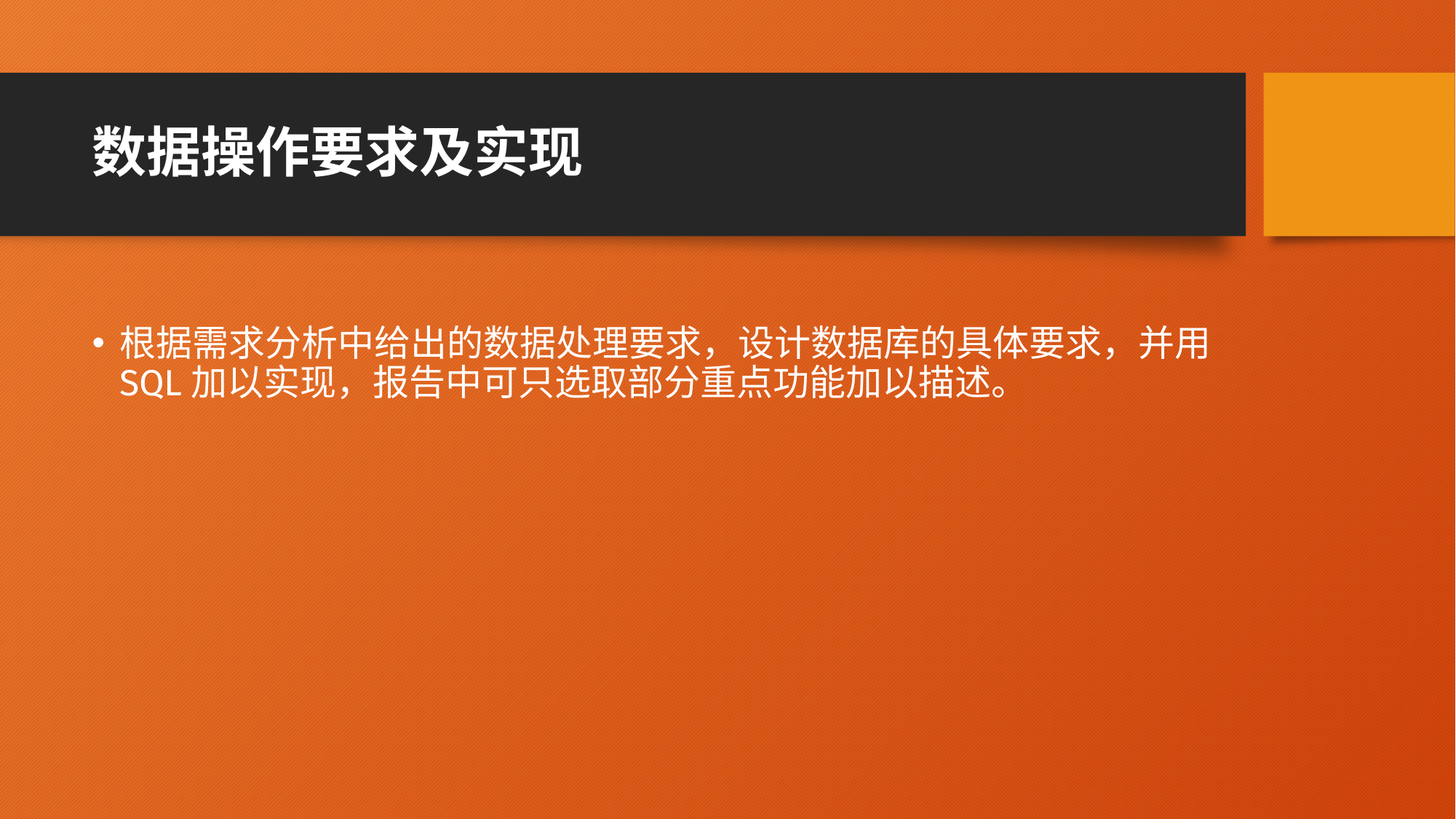

# 数据操作要求及实现
根据需求分析中给出的数据处理要求，设计数据库的具体要求，并用SQL加以实现，报告中可只选取部分重点功能加以描述。